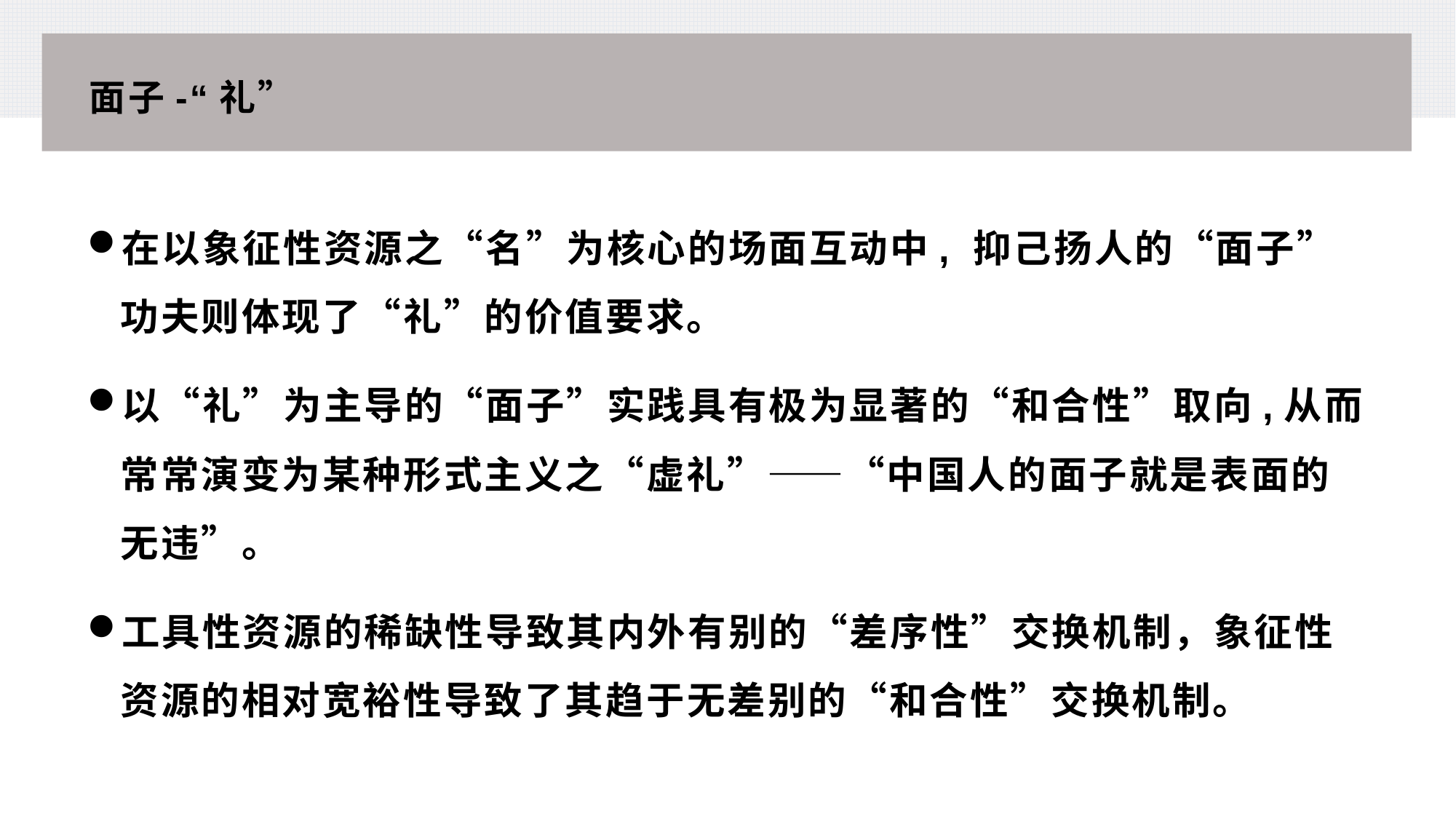

# 面子-“礼”
在以象征性资源之“名”为核心的场面互动中, 抑己扬人的“面子”功夫则体现了“礼”的价值要求。
以“礼”为主导的“面子”实践具有极为显著的“和合性”取向,从而常常演变为某种形式主义之“虚礼”——“中国人的面子就是表面的无违”。
工具性资源的稀缺性导致其内外有别的“差序性”交换机制，象征性资源的相对宽裕性导致了其趋于无差别的“和合性”交换机制。